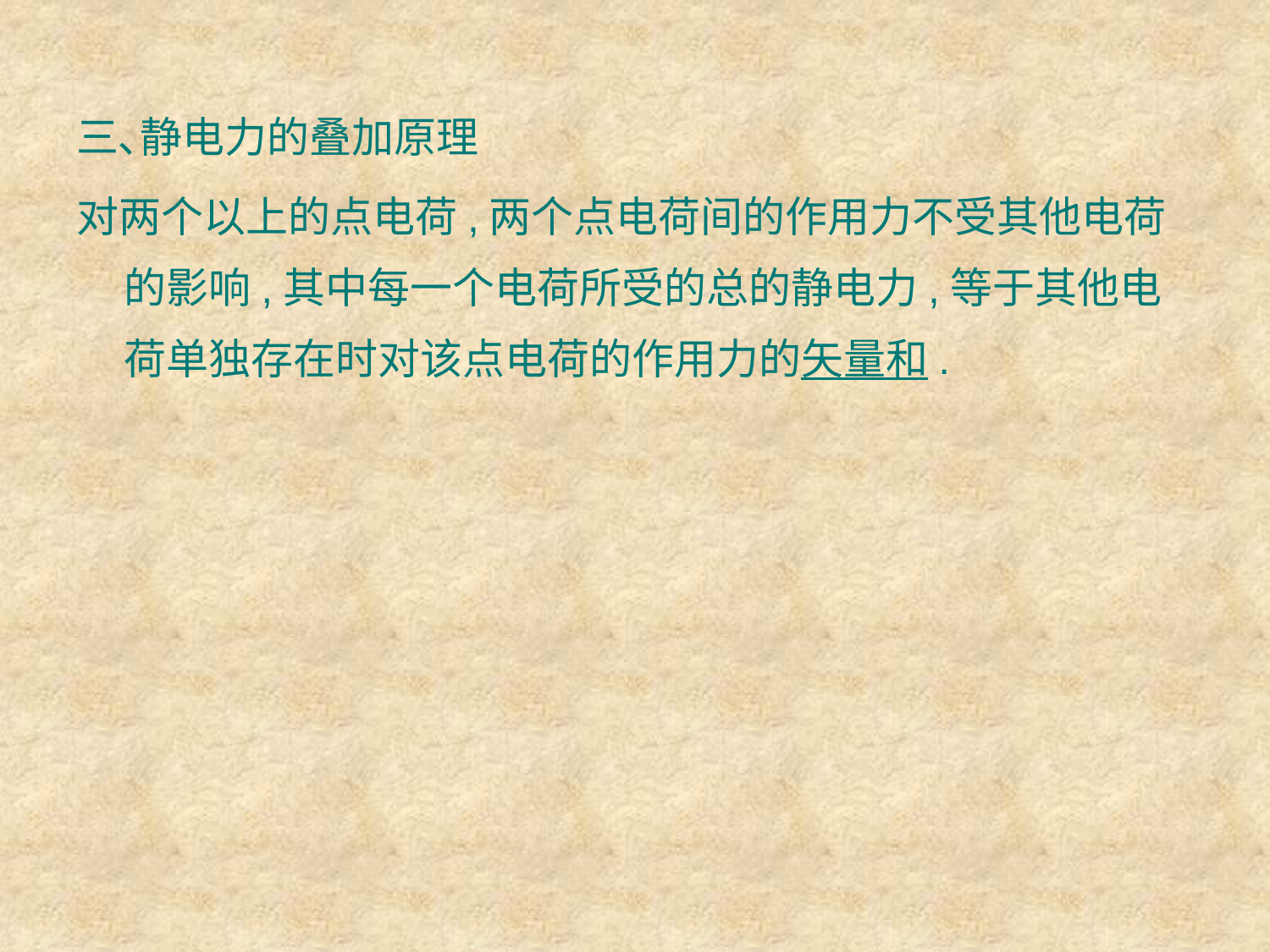

三､静电力的叠加原理
对两个以上的点电荷,两个点电荷间的作用力不受其他电荷的影响,其中每一个电荷所受的总的静电力,等于其他电荷单独存在时对该点电荷的作用力的矢量和.